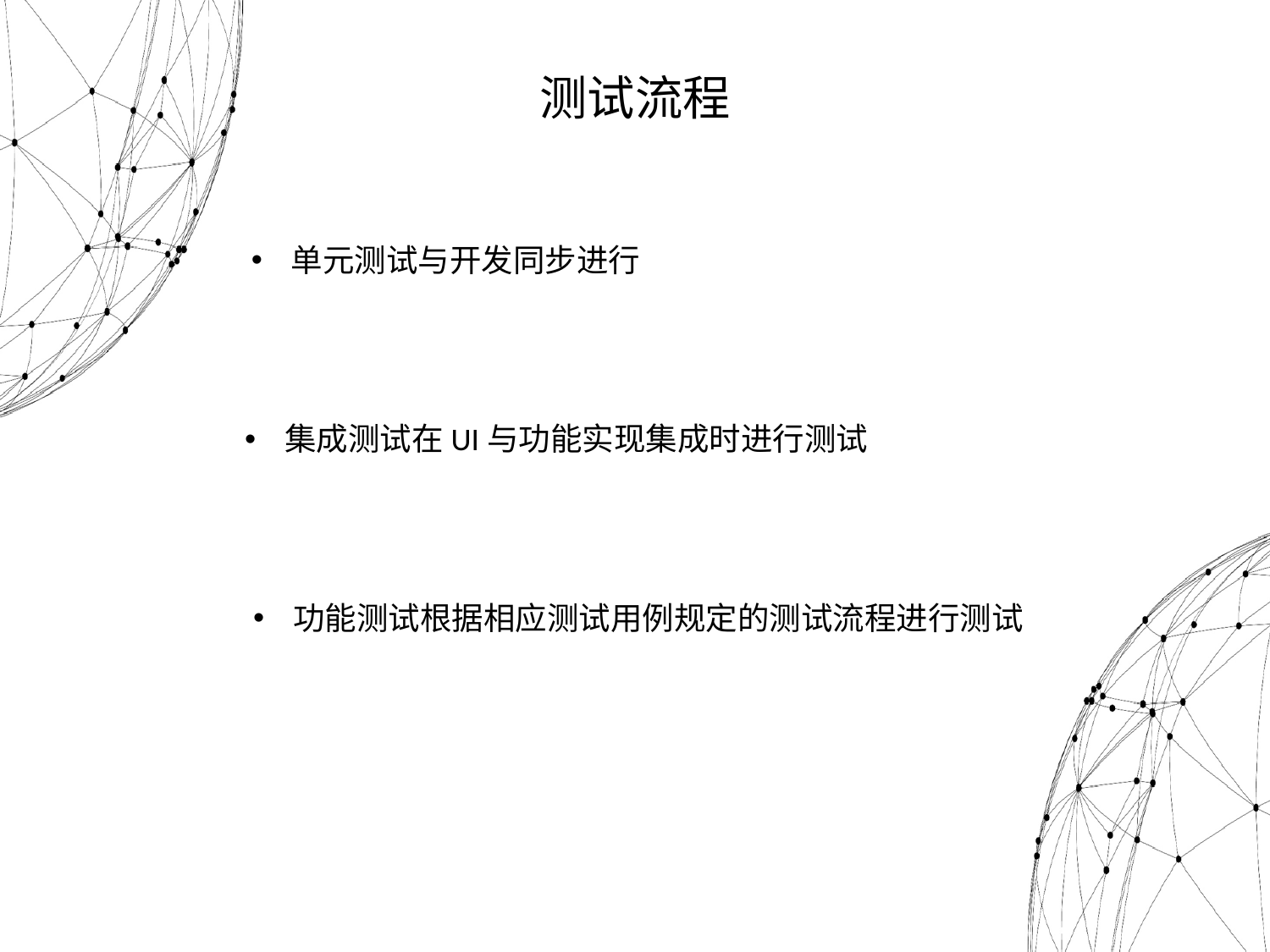

测试流程
单元测试与开发同步进行

集成测试在UI与功能实现集成时进行测试

功能测试根据相应测试用例规定的测试流程进行测试